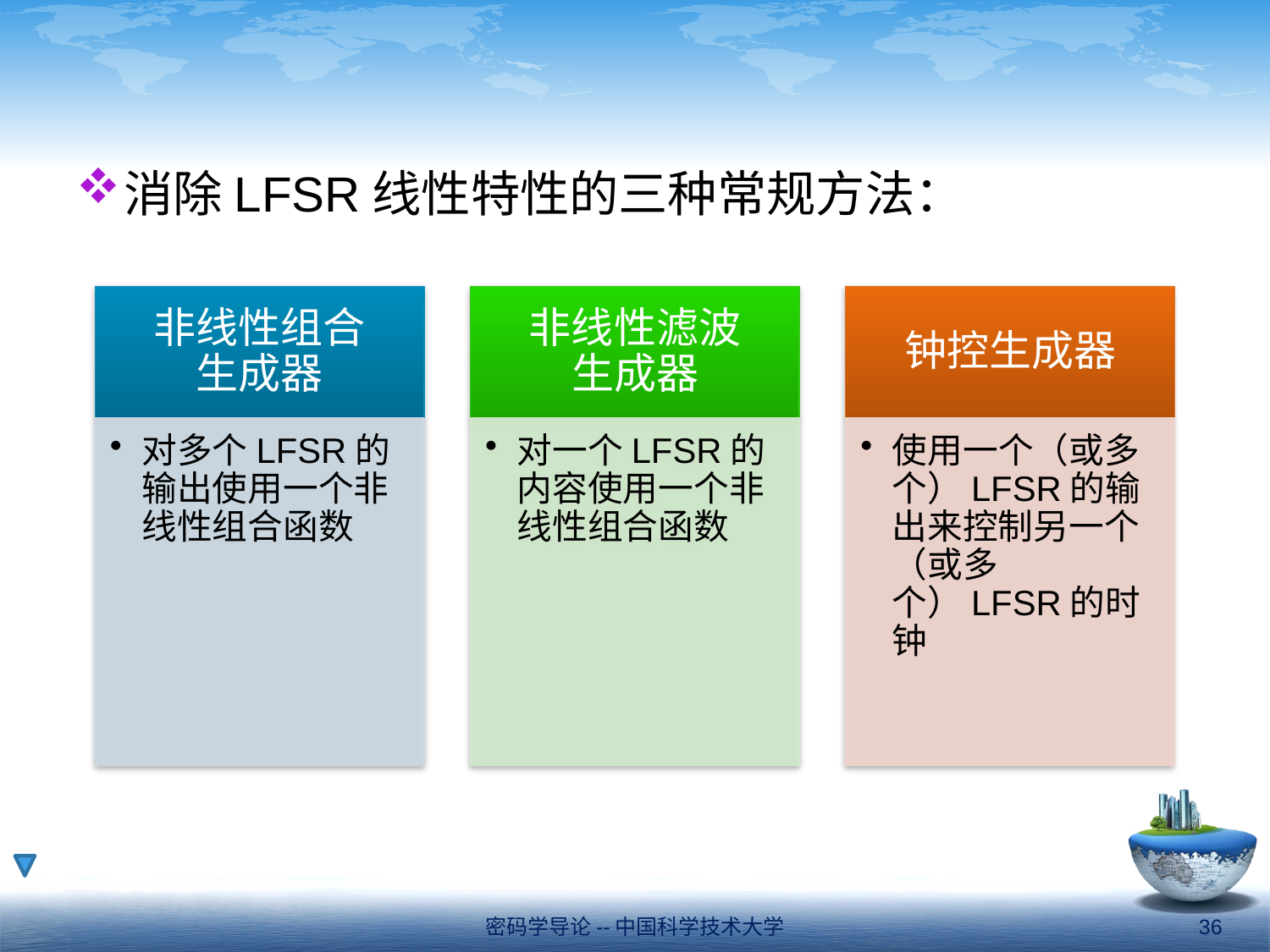

#
消除LFSR线性特性的三种常规方法：
非线性组合
生成器
对多个LFSR的输出使用一个非线性组合函数
非线性滤波
生成器
对一个LFSR的内容使用一个非线性组合函数
钟控生成器
使用一个（或多个）LFSR的输出来控制另一个（或多个）LFSR的时钟

密码学导论--中国科学技术大学
36